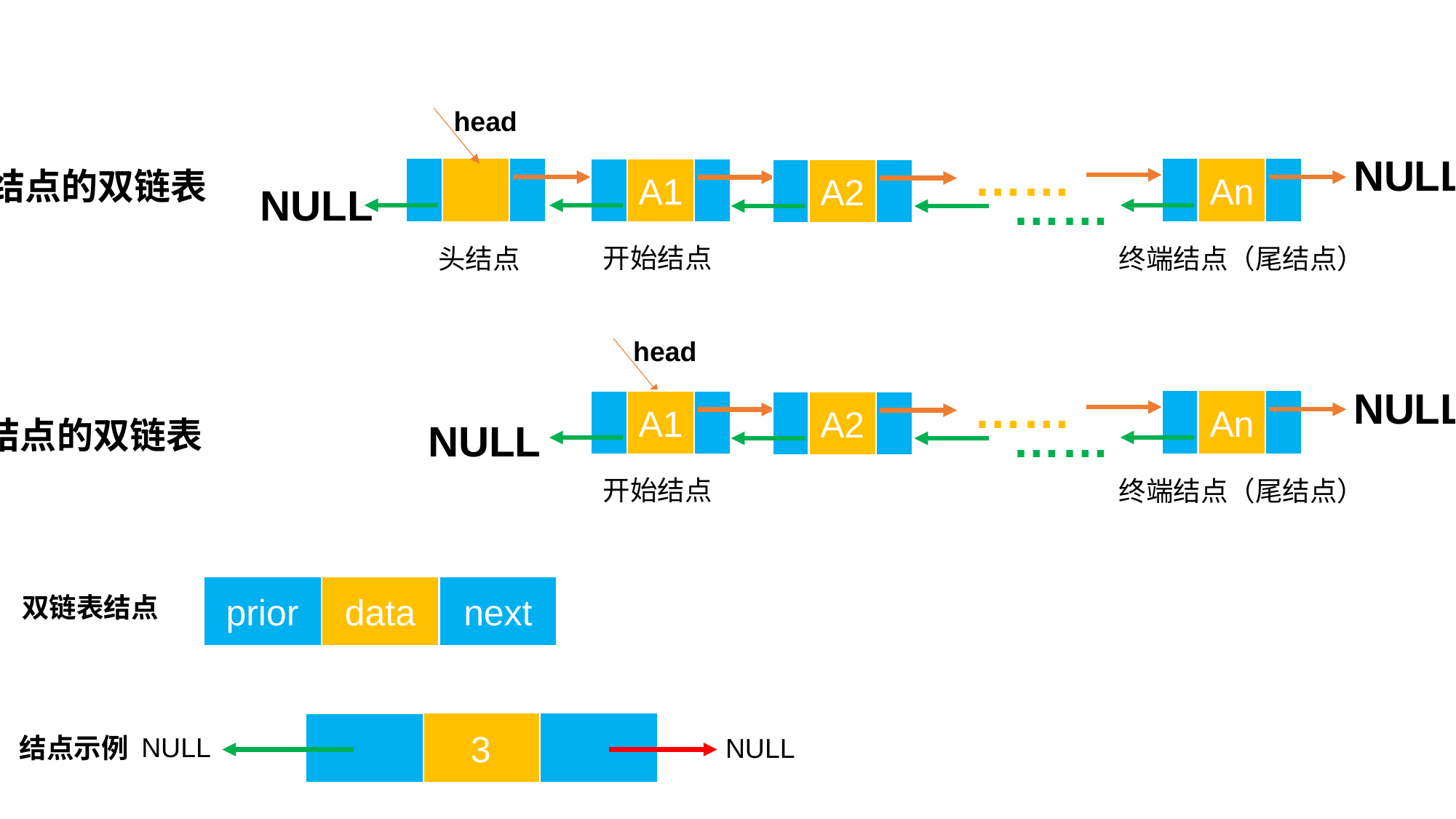

head
……
NULL
带头结点的双链表

An

A1

A2

……
NULL
开始结点
头结点
终端结点（尾结点）
head
……
NULL

An

A1

A2

……
不带头结点的双链表
NULL
开始结点
终端结点（尾结点）
prior
data
next
双链表结点

3

NULL
结点示例
NULL